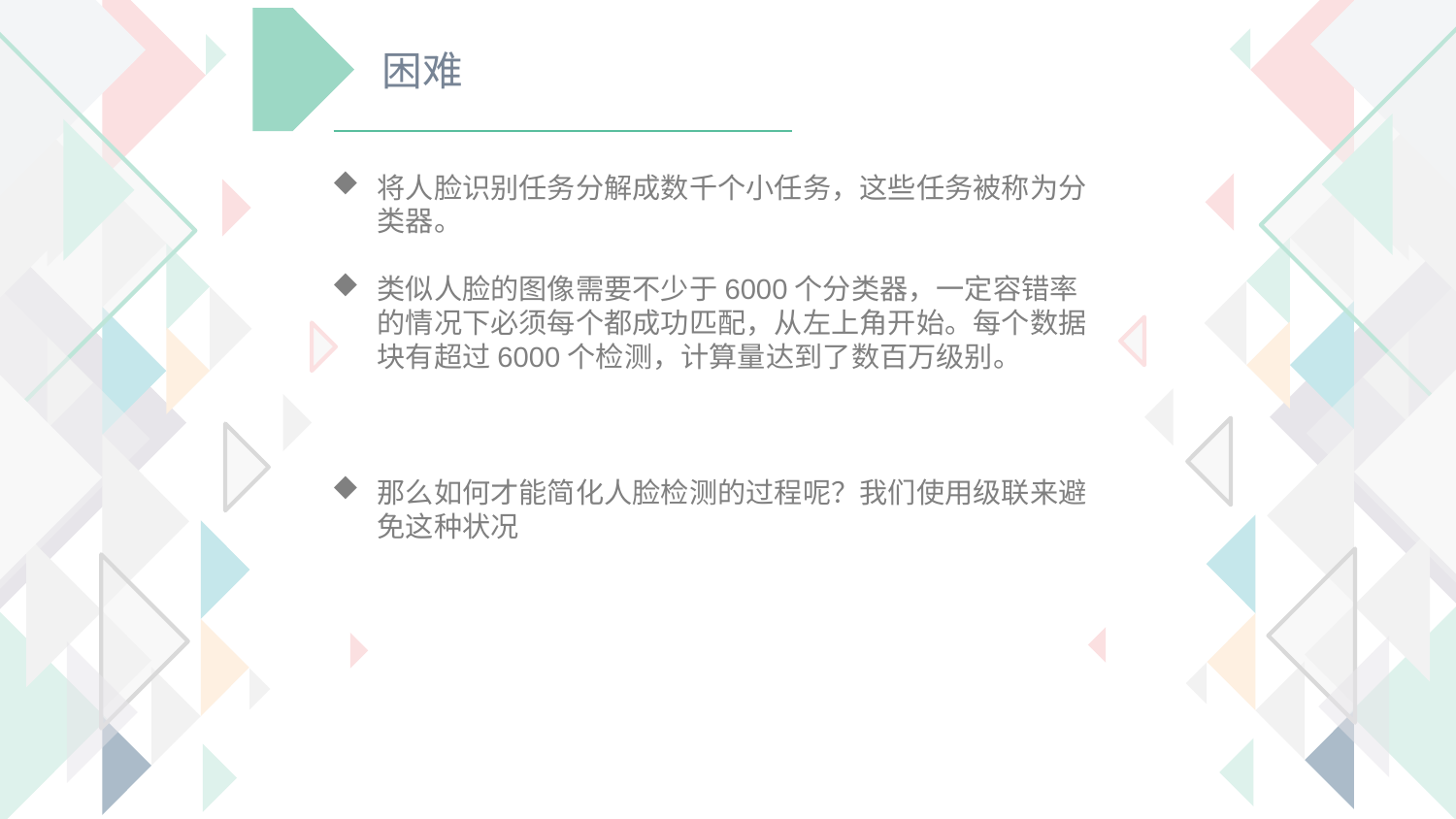

困难
将人脸识别任务分解成数千个小任务，这些任务被称为分类器。

类似人脸的图像需要不少于6000个分类器，一定容错率的情况下必须每个都成功匹配，从左上角开始。每个数据块有超过6000个检测，计算量达到了数百万级别。

那么如何才能简化人脸检测的过程呢？我们使用级联来避免这种状况